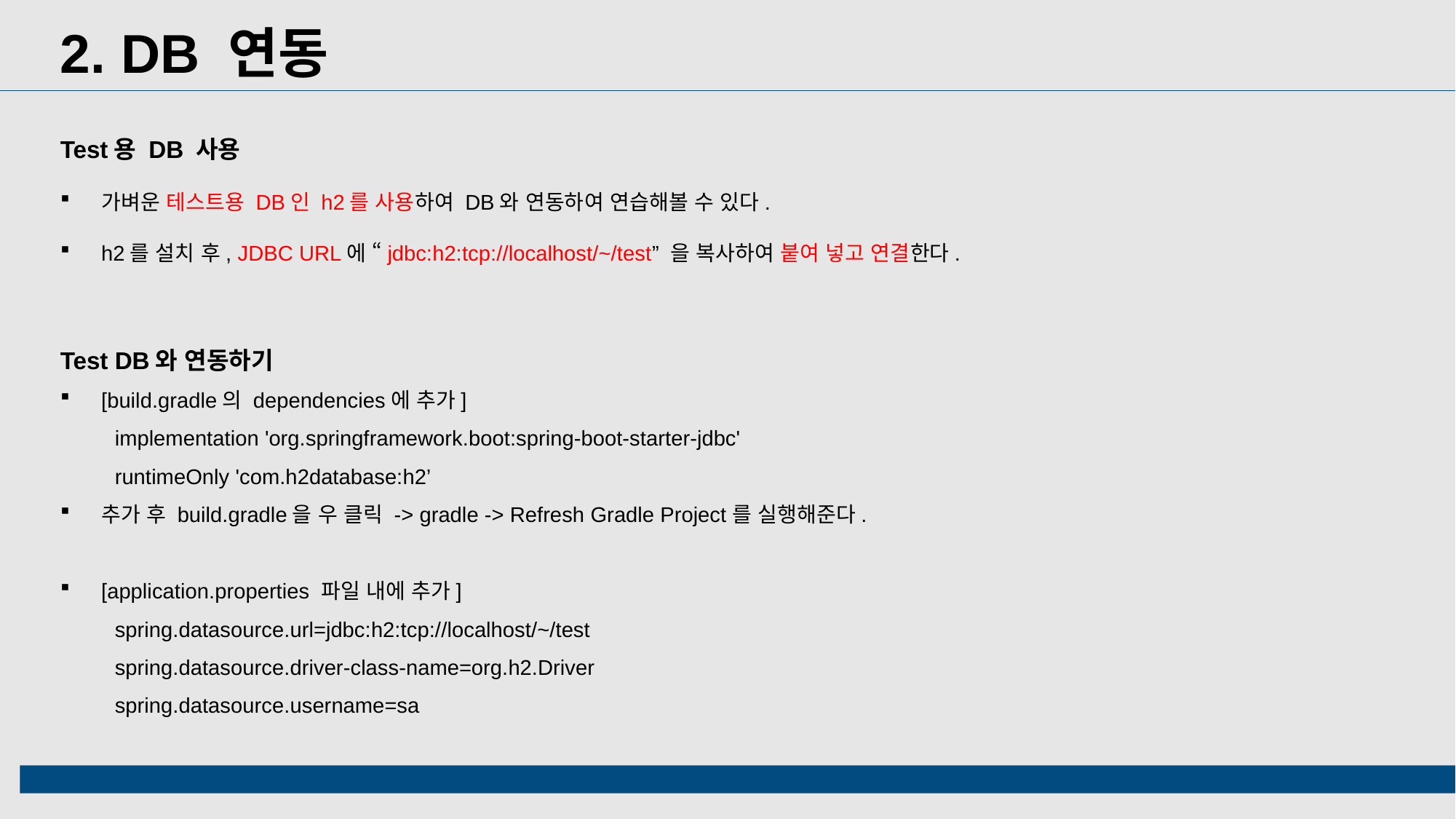

2. DB 연동
Test용 DB 사용
가벼운 테스트용 DB인 h2를 사용하여 DB와 연동하여 연습해볼 수 있다.
h2를 설치 후, JDBC URL에 “jdbc:h2:tcp://localhost/~/test” 을 복사하여 붙여 넣고 연결한다.

Test DB와 연동하기
[build.gradle의 dependencies에 추가]
implementation 'org.springframework.boot:spring-boot-starter-jdbc'
runtimeOnly 'com.h2database:h2’
추가 후 build.gradle을 우 클릭 -> gradle -> Refresh Gradle Project를 실행해준다.

[application.properties 파일 내에 추가]
spring.datasource.url=jdbc:h2:tcp://localhost/~/test
spring.datasource.driver-class-name=org.h2.Driver
spring.datasource.username=sa